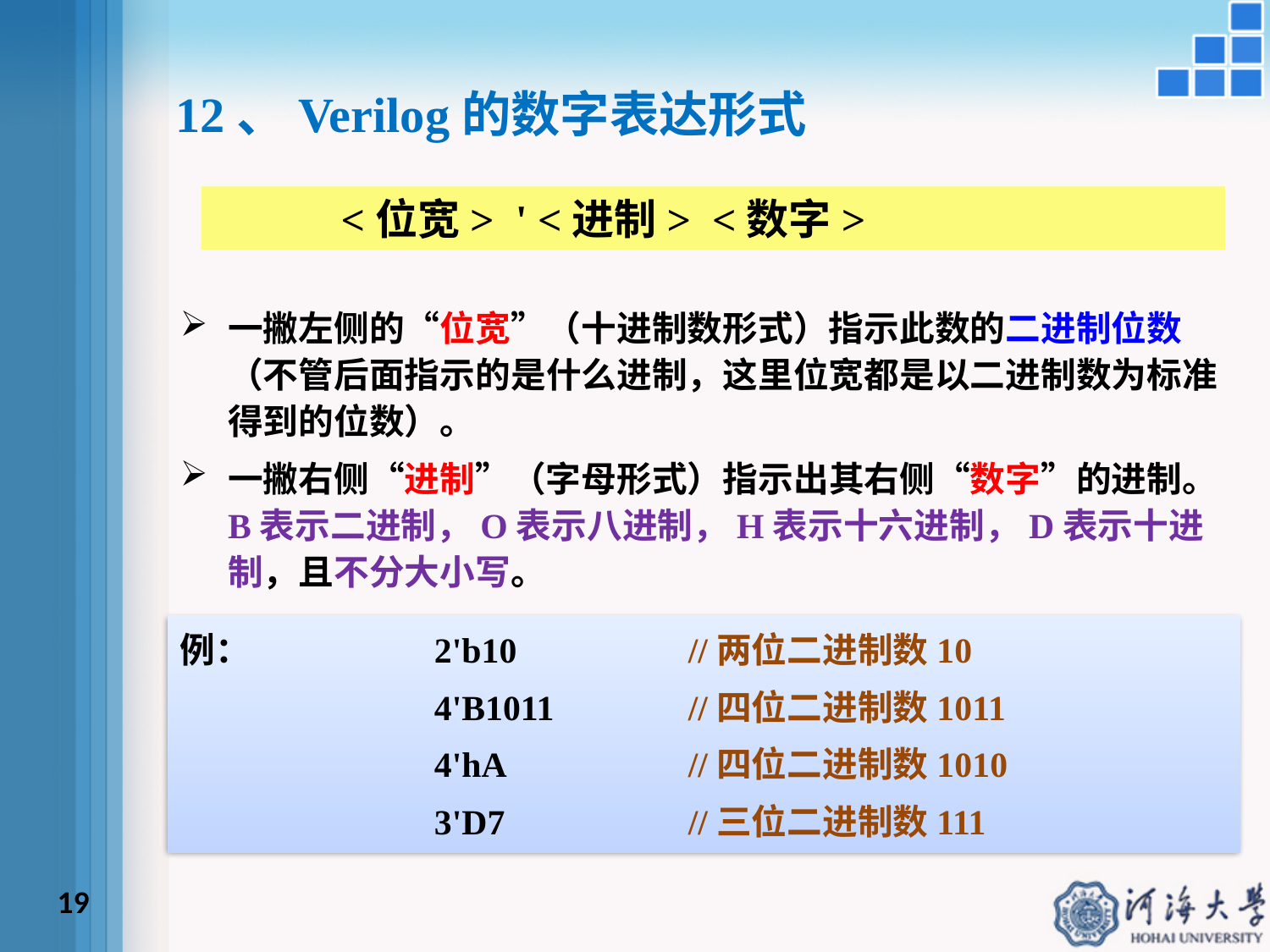

12、Verilog的数字表达形式
	<位宽>  ' <进制>  <数字>
一撇左侧的“位宽”（十进制数形式）指示此数的二进制位数（不管后面指示的是什么进制，这里位宽都是以二进制数为标准得到的位数）。
一撇右侧“进制”（字母形式）指示出其右侧“数字”的进制。B表示二进制，O表示八进制，H表示十六进制，D表示十进制，且不分大小写。
例：		2'b10	 	//两位二进制数10
		4'B1011	 	//四位二进制数1011
		4'hA	 	//四位二进制数1010
		3'D7	 	//三位二进制数111

19